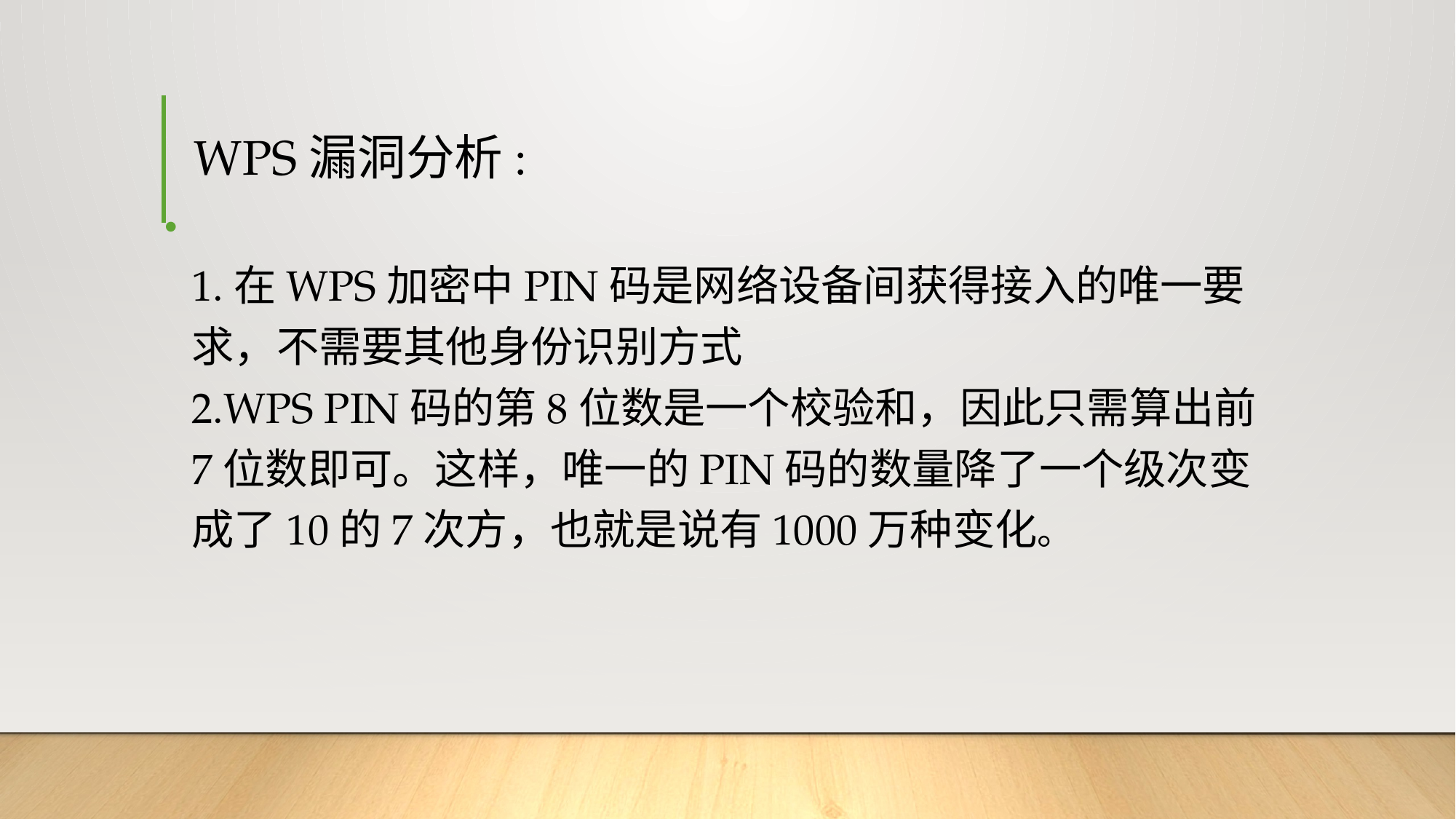

# WPS漏洞分析:
1.在WPS加密中PIN码是网络设备间获得接入的唯一要求，不需要其他身份识别方式
2.WPS PIN码的第8位数是一个校验和，因此只需算出前7位数即可。这样，唯一的PIN码的数量降了一个级次变成了10的7次方，也就是说有1000万种变化。